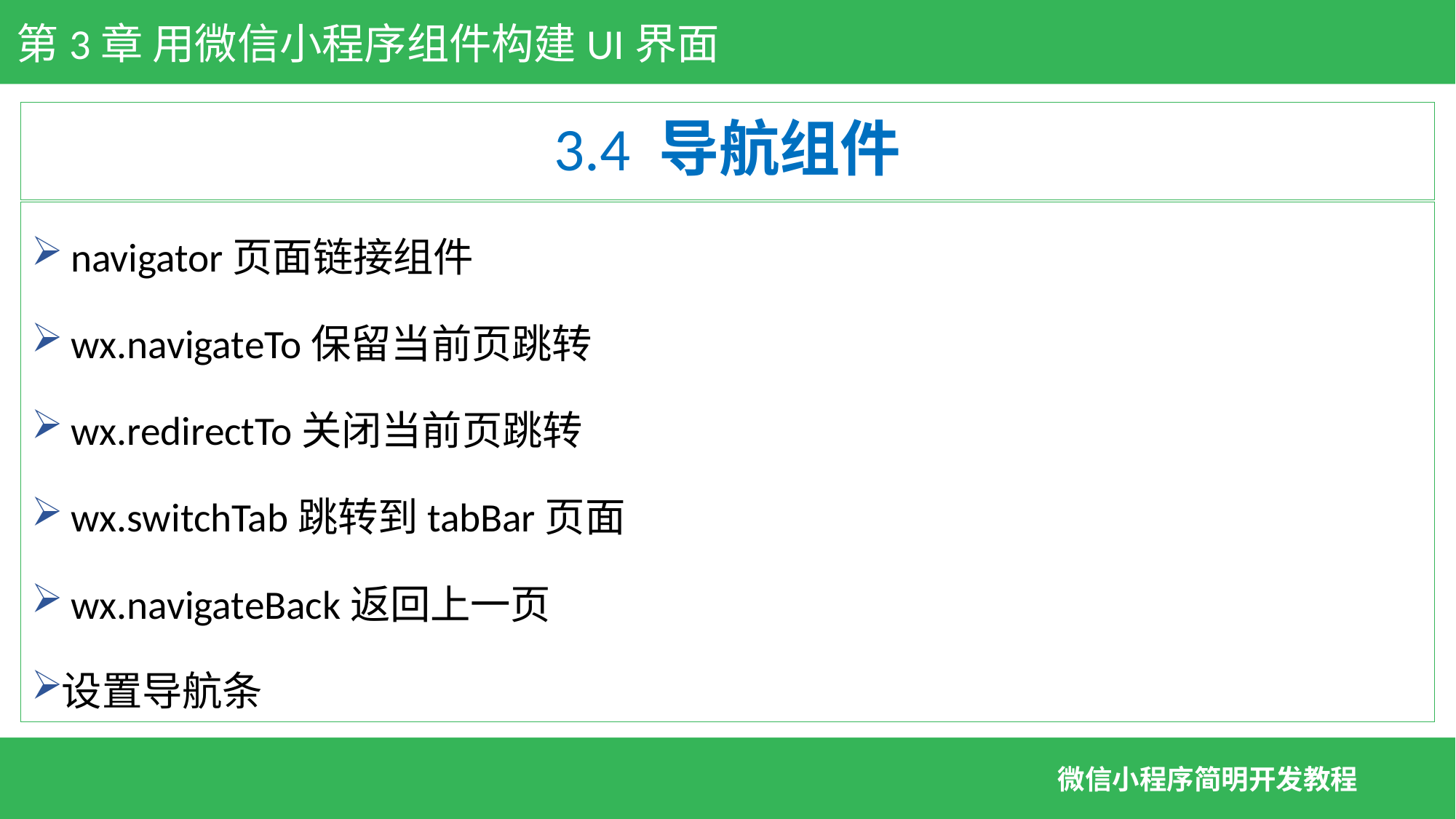

第3章 用微信小程序组件构建UI界面

# 3.4 导航组件
 navigator页面链接组件
 wx.navigateTo保留当前页跳转
 wx.redirectTo关闭当前页跳转
 wx.switchTab跳转到tabBar页面
 wx.navigateBack返回上一页
设置导航条

微信小程序简明开发教程